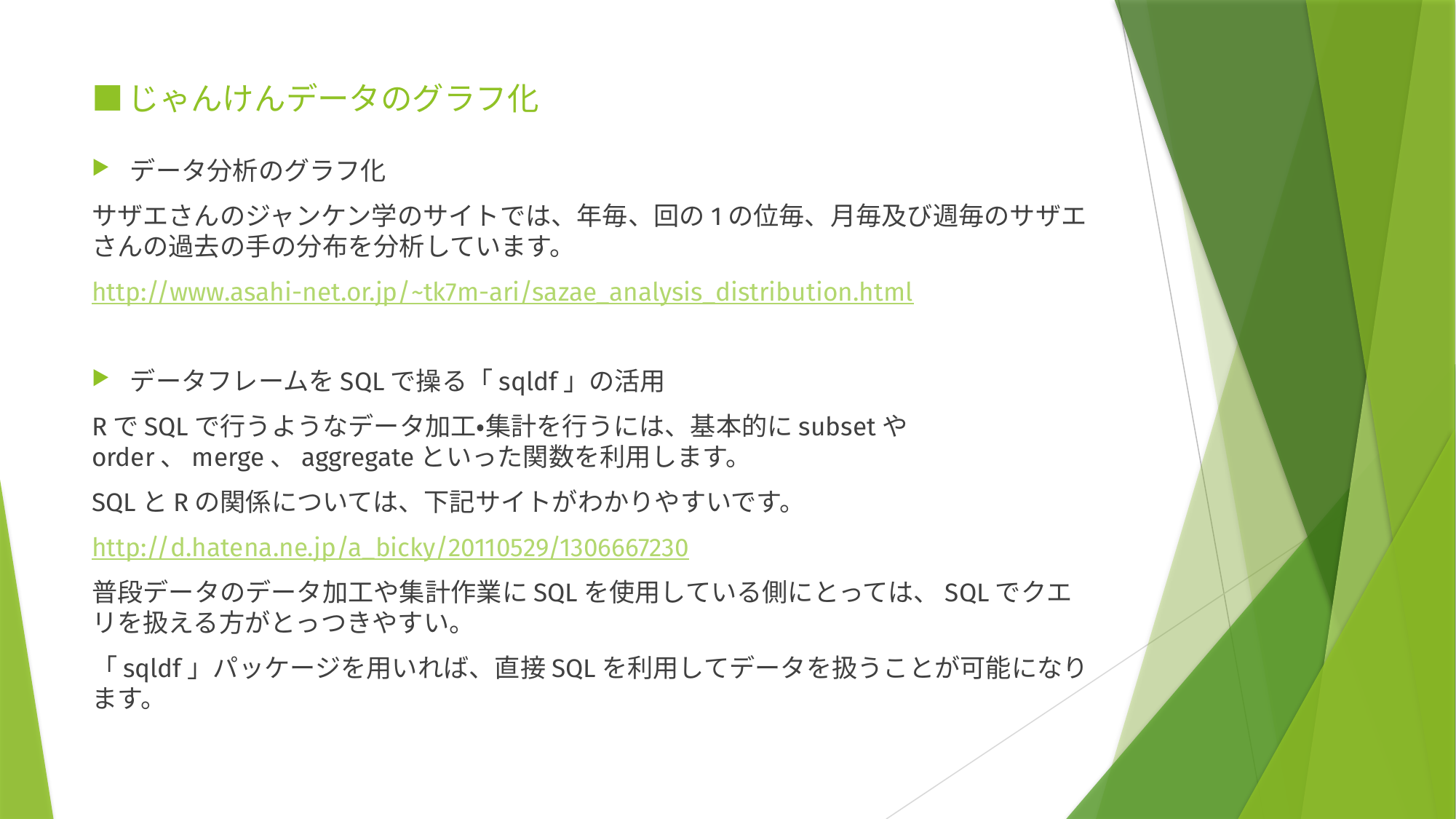

# ■じゃんけんデータのグラフ化
データ分析のグラフ化
サザエさんのジャンケン学のサイトでは、年毎、回の1の位毎、月毎及び週毎のサザエさんの過去の手の分布を分析しています。
http://www.asahi-net.or.jp/~tk7m-ari/sazae_analysis_distribution.html

データフレームをSQLで操る「sqldf」の活用
RでSQLで行うようなデータ加工・集計を行うには、基本的にsubsetやorder、merge、aggregateといった関数を利用します。
SQLとRの関係については、下記サイトがわかりやすいです。
http://d.hatena.ne.jp/a_bicky/20110529/1306667230
普段データのデータ加工や集計作業にSQLを使用している側にとっては、SQLでクエリを扱える方がとっつきやすい。
「sqldf」パッケージを用いれば、直接SQLを利用してデータを扱うことが可能になります。